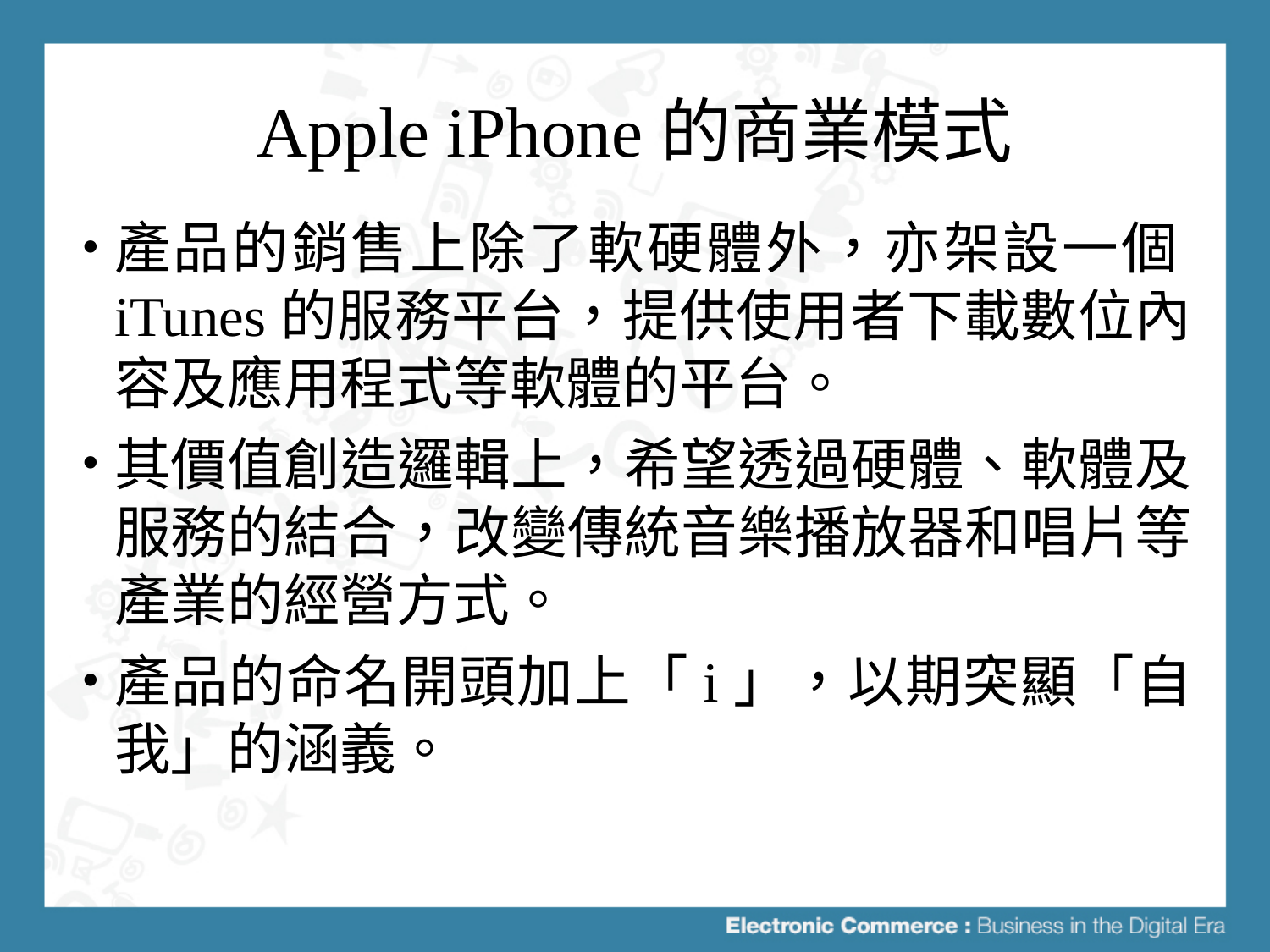

# Apple iPhone的商業模式
產品的銷售上除了軟硬體外，亦架設一個iTunes的服務平台，提供使用者下載數位內容及應用程式等軟體的平台。
其價值創造邏輯上，希望透過硬體、軟體及服務的結合，改變傳統音樂播放器和唱片等產業的經營方式。
產品的命名開頭加上「i」，以期突顯「自我」的涵義。